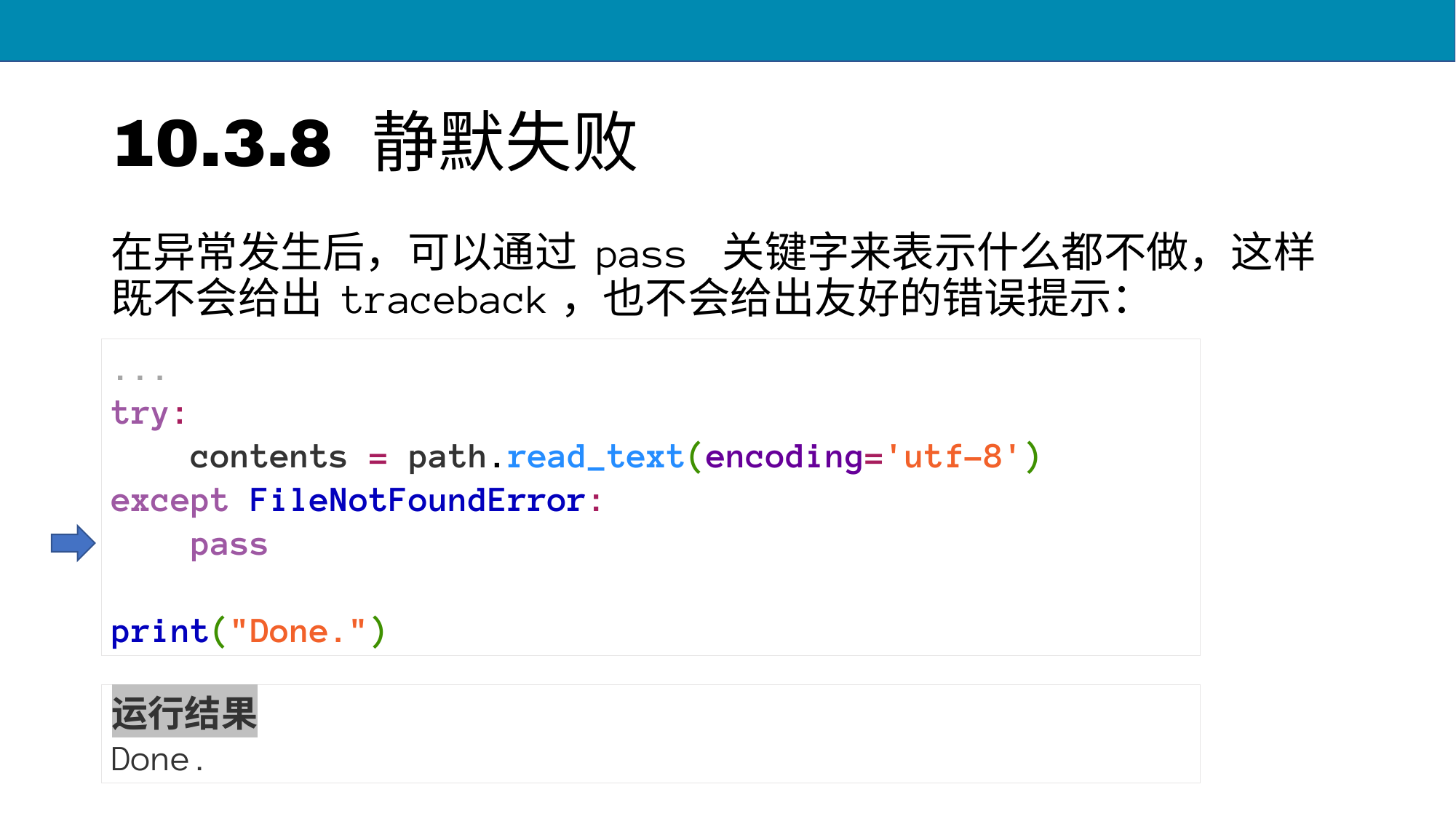

# 10.3.8 静默失败
在异常发生后，可以通过 pass 关键字来表示什么都不做，这样既不会给出 traceback，也不会给出友好的错误提示：
...
try:
    contents = path.read_text(encoding='utf-8')
except FileNotFoundError:
    pass
print("Done.")

运行结果
Done.